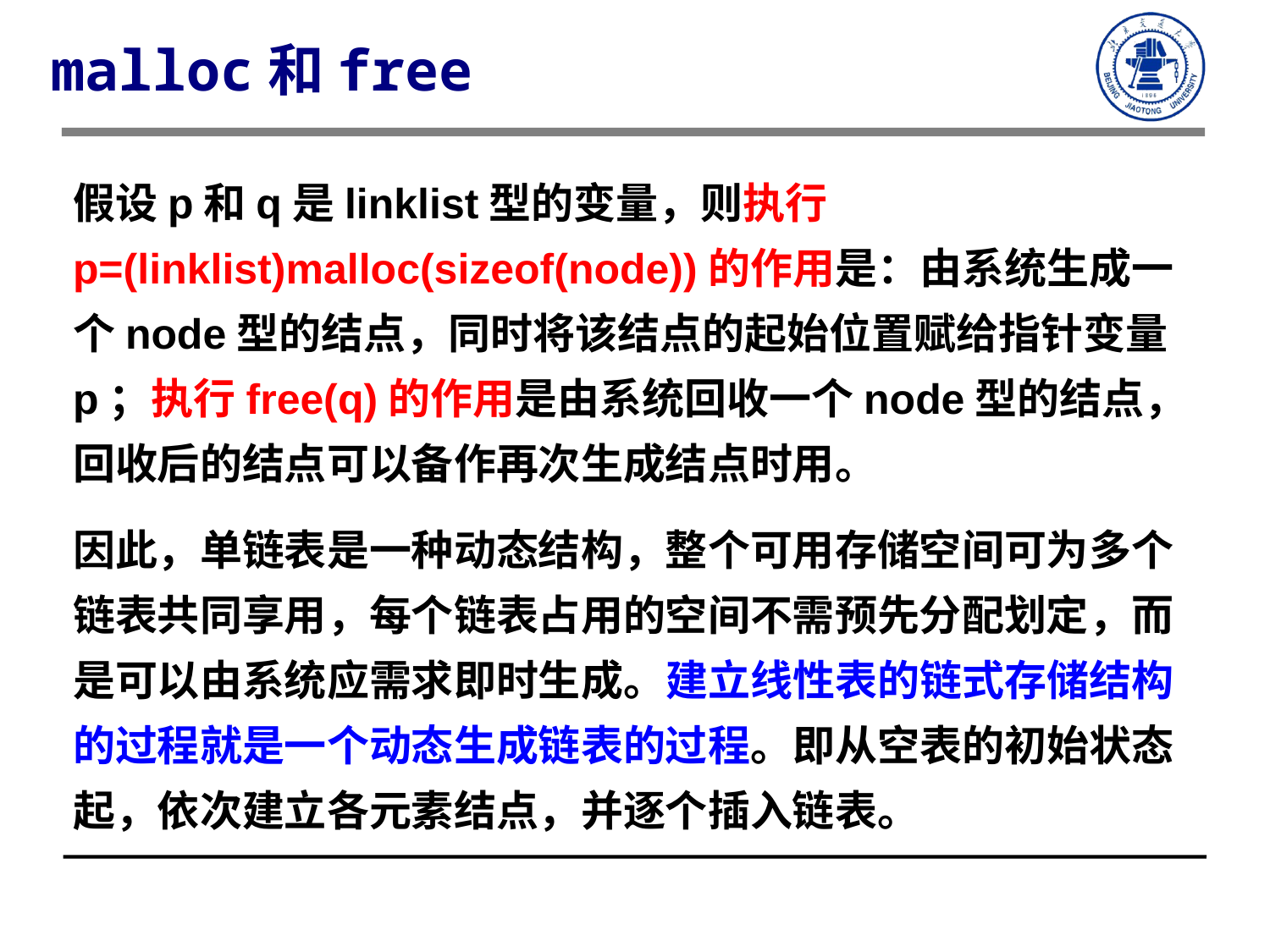

malloc和free
假设p和q是linklist型的变量，则执行p=(linklist)malloc(sizeof(node))的作用是：由系统生成一个node型的结点，同时将该结点的起始位置赋给指针变量p；执行free(q)的作用是由系统回收一个node型的结点，回收后的结点可以备作再次生成结点时用。
因此，单链表是一种动态结构，整个可用存储空间可为多个链表共同享用，每个链表占用的空间不需预先分配划定，而是可以由系统应需求即时生成。建立线性表的链式存储结构的过程就是一个动态生成链表的过程。即从空表的初始状态起，依次建立各元素结点，并逐个插入链表。